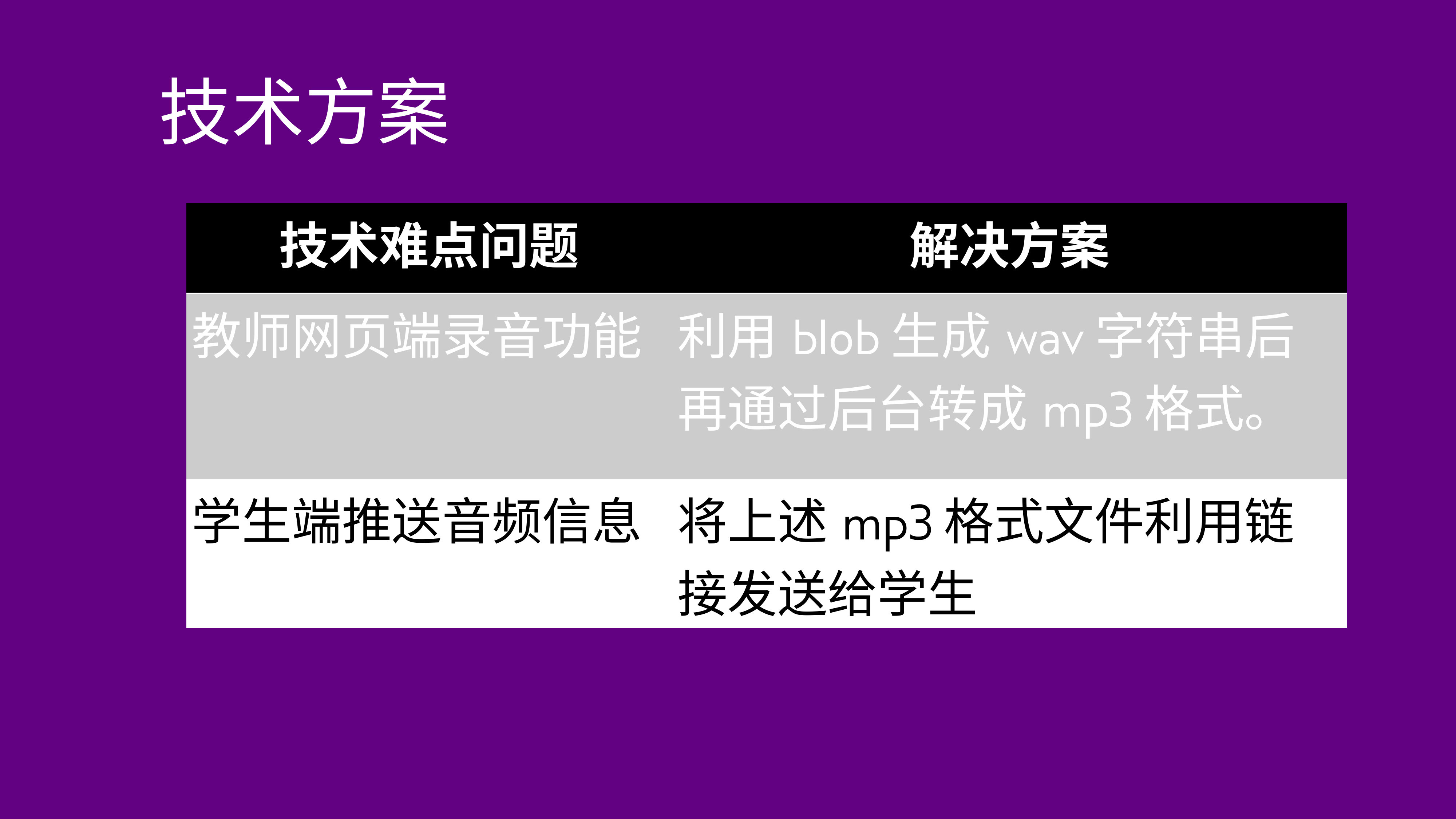

技术方案
| 技术难点问题 | 解决方案 |
| --- | --- |
| 教师网页端录音功能 | 利用blob生成wav字符串后再通过后台转成mp3格式。 |
| 学生端推送音频信息 | 将上述mp3格式文件利用链接发送给学生 |